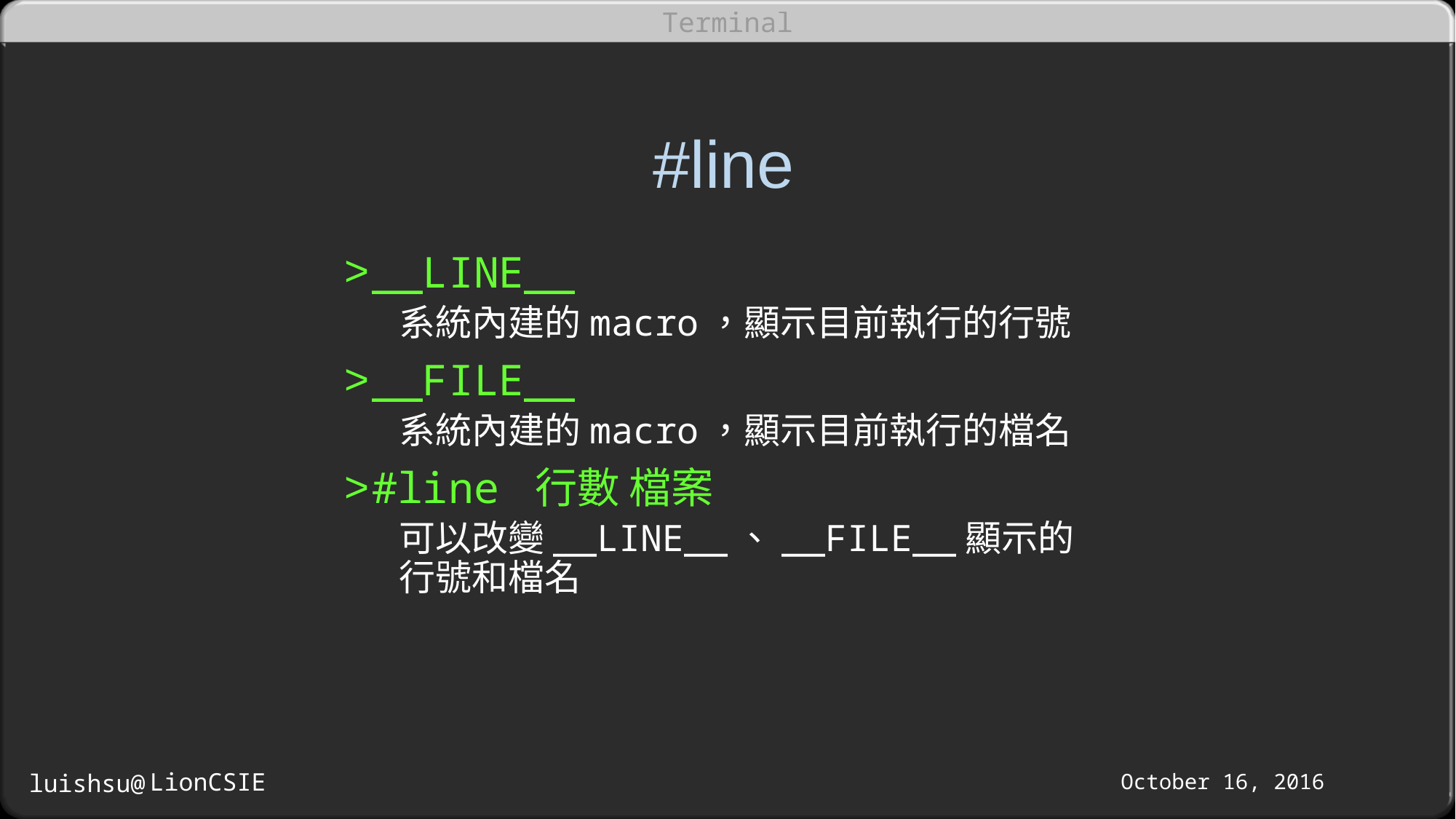

# #line
__LINE__
系統內建的macro，顯示目前執行的行號
__FILE__
系統內建的macro，顯示目前執行的檔名
#line 行數 檔案
可以改變__LINE__、__FILE__顯示的行號和檔名

October 16, 2016
LionCSIE